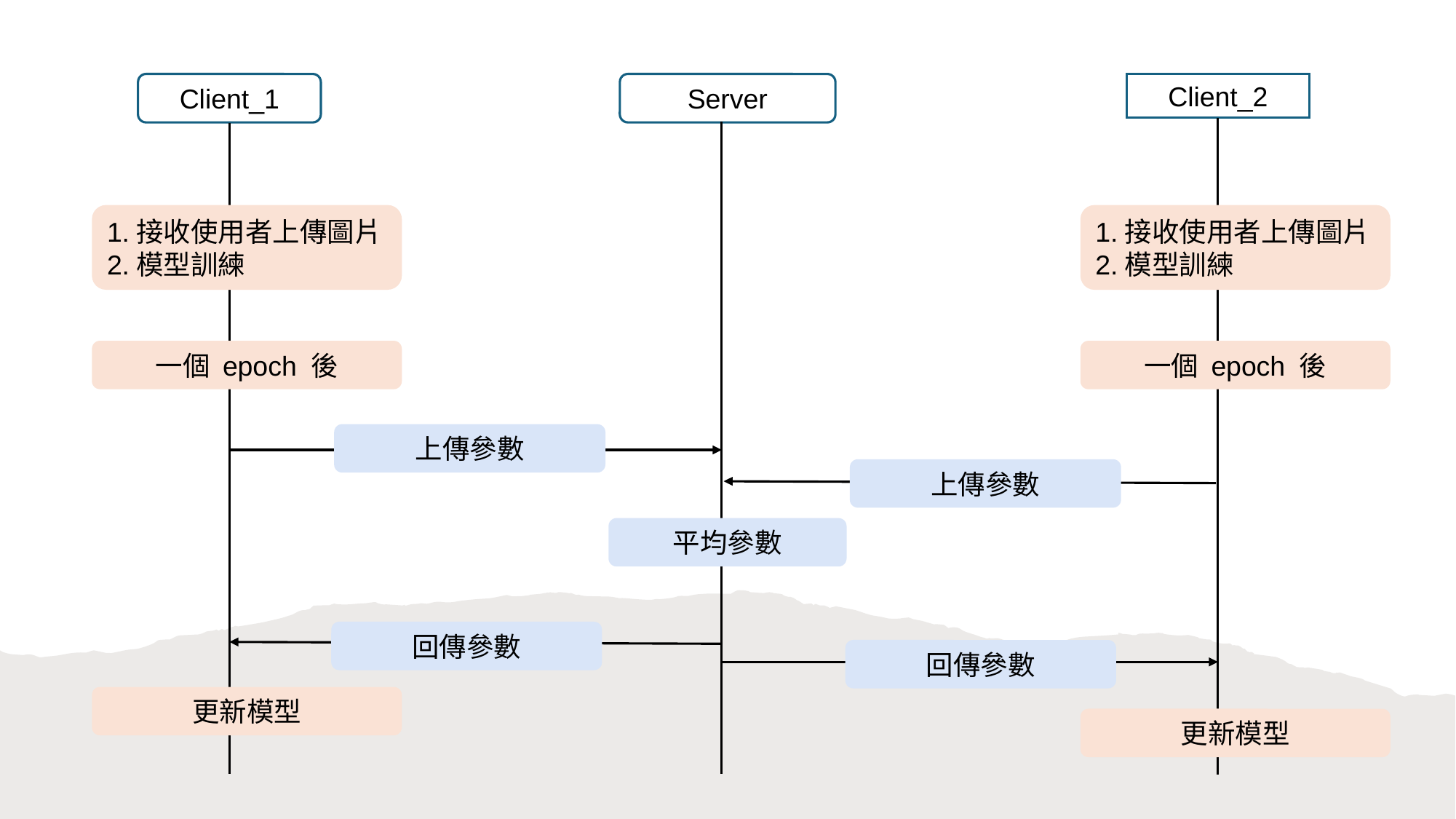

Client_1
Server
Client_2
1.接收使用者上傳圖片
2.模型訓練
一個 epoch 後
更新模型
1.接收使用者上傳圖片
2.模型訓練
一個 epoch 後
上傳參數
上傳參數
平均參數
回傳參數
回傳參數
更新模型